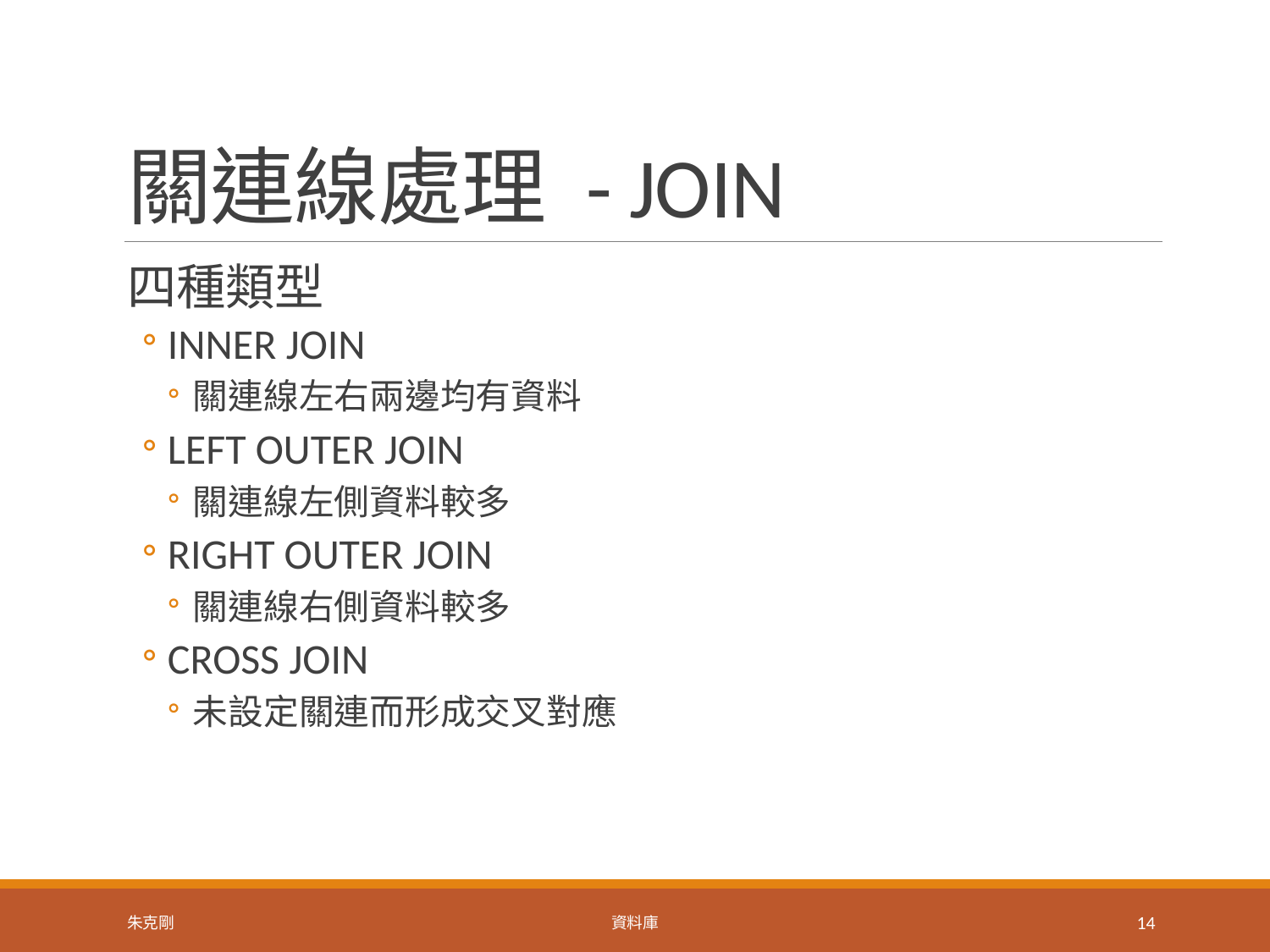

# 關連線處理 - JOIN
四種類型
INNER JOIN
關連線左右兩邊均有資料
LEFT OUTER JOIN
關連線左側資料較多
RIGHT OUTER JOIN
關連線右側資料較多
CROSS JOIN
未設定關連而形成交叉對應
朱克剛
資料庫
14